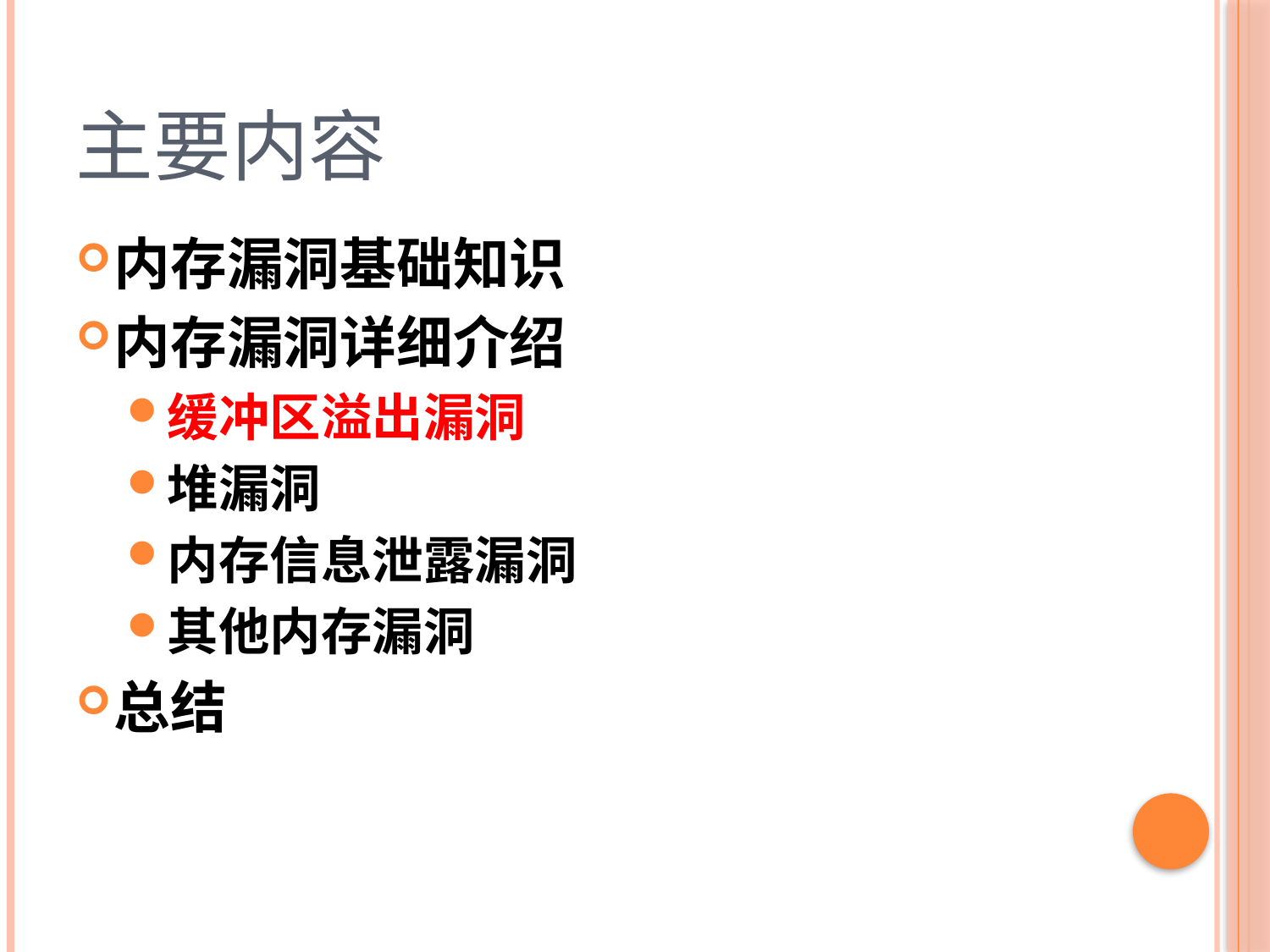

# 主要内容
内存漏洞基础知识
内存漏洞详细介绍
缓冲区溢出漏洞
堆漏洞
内存信息泄露漏洞
其他内存漏洞
总结